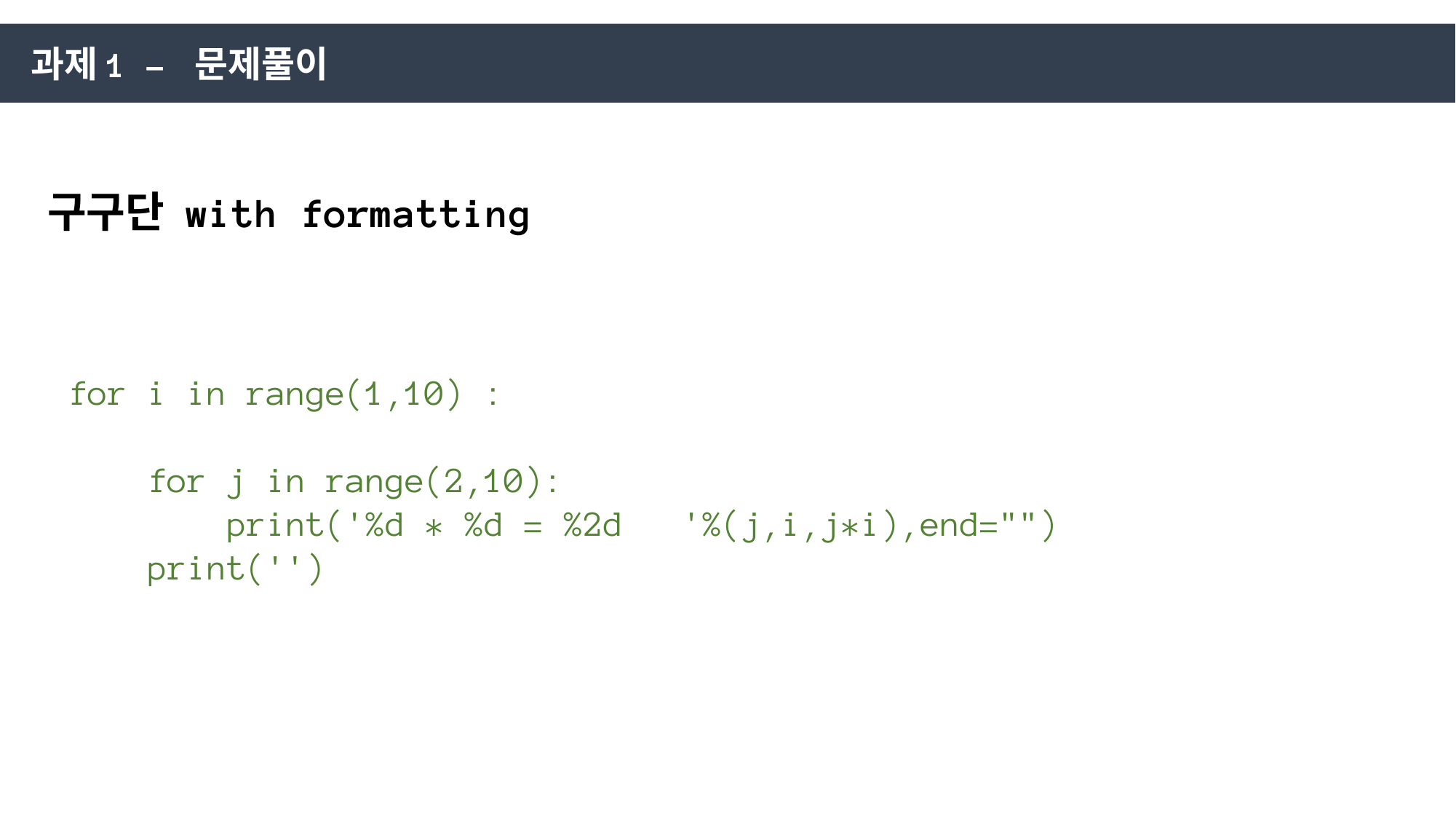

과제1 - 문제풀이
구구단 with formatting
for i in range(1,10) :

    for j in range(2,10):
        print('%d * %d = %2d   '%(j,i,j*i),end="")
    print('')